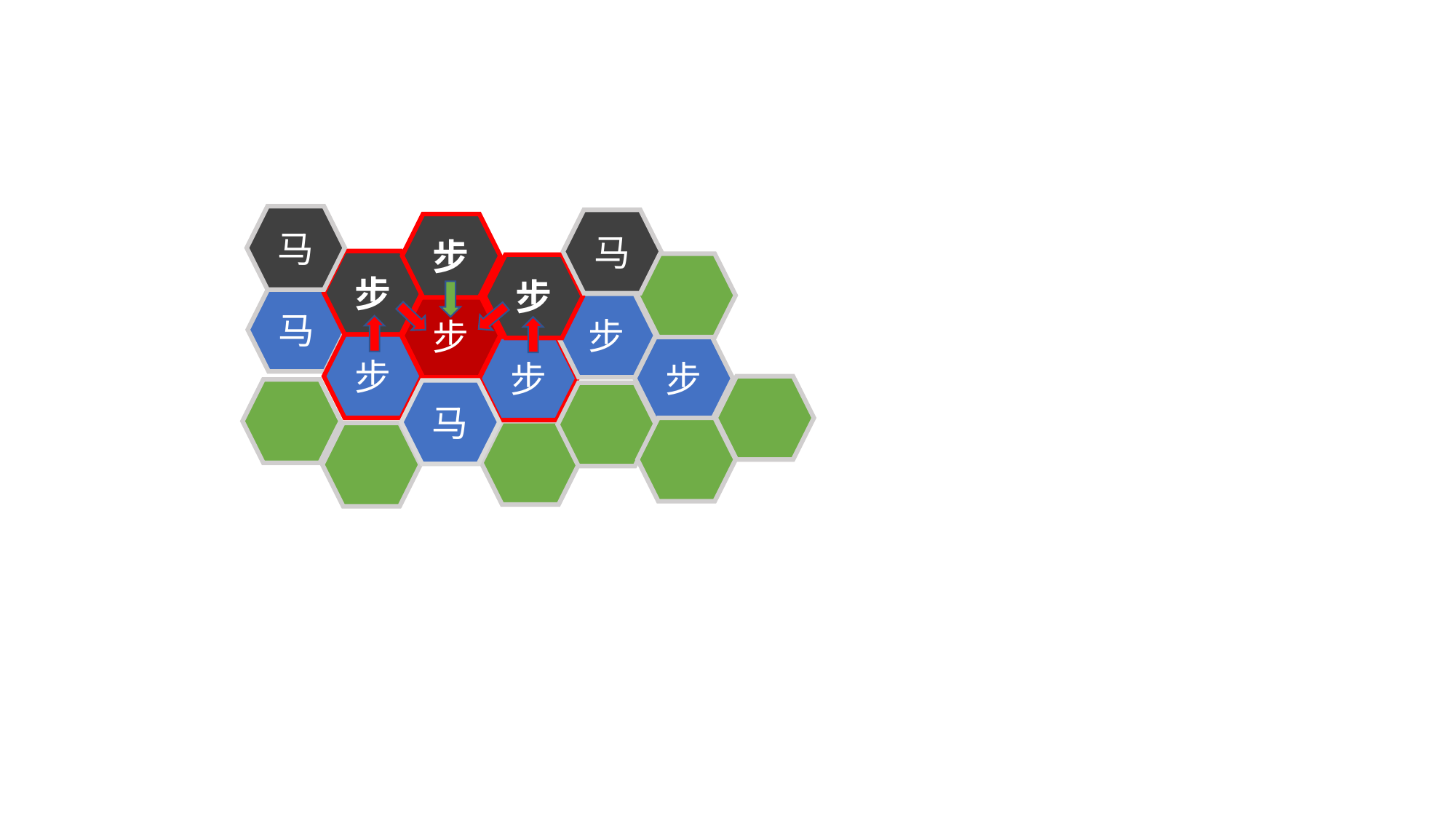

马
马
步
步

步

马
步
步

步
步
步

马